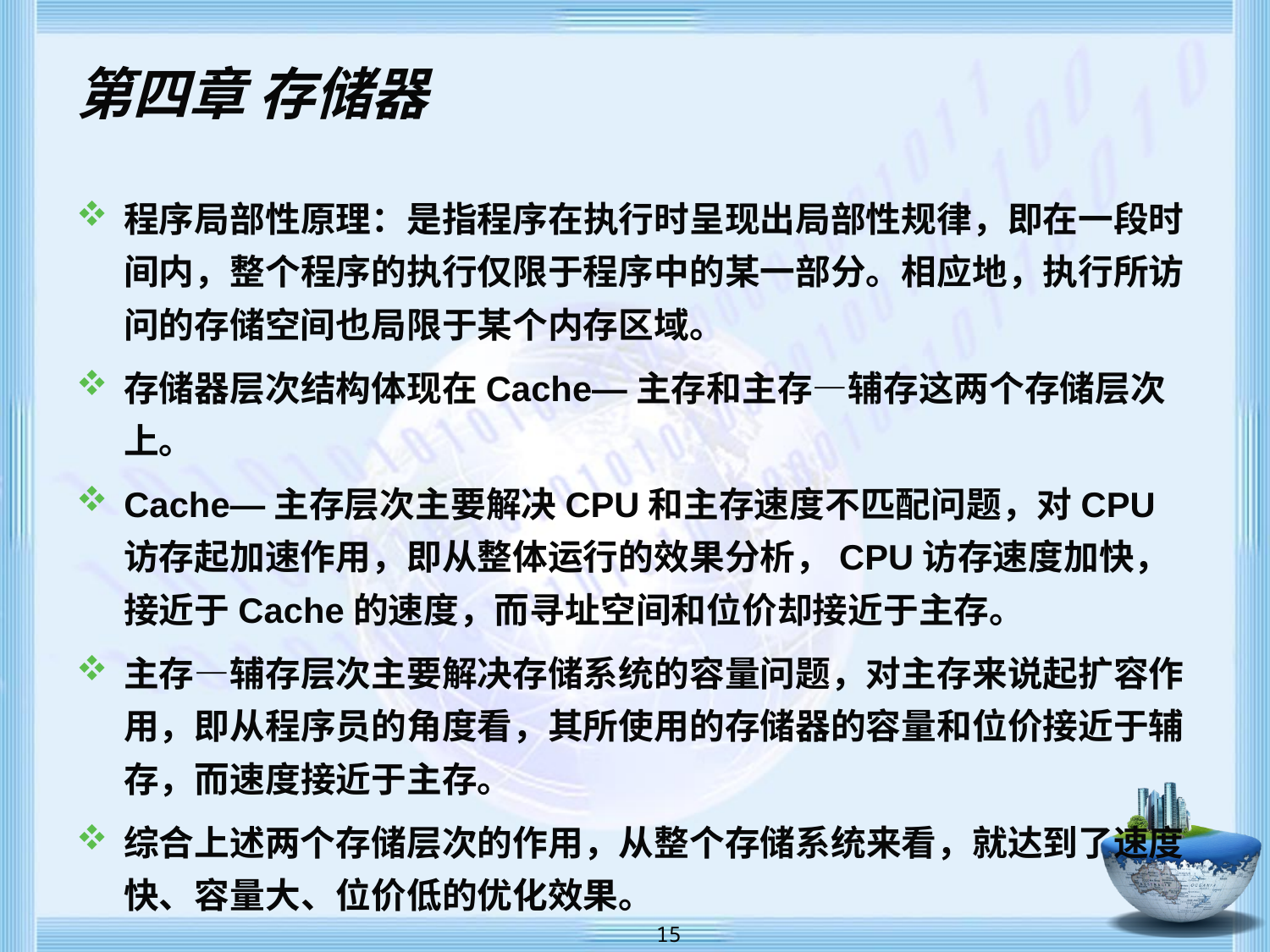

# 第四章 存储器
程序局部性原理：是指程序在执行时呈现出局部性规律，即在一段时间内，整个程序的执行仅限于程序中的某一部分。相应地，执行所访问的存储空间也局限于某个内存区域。
存储器层次结构体现在Cache—主存和主存—辅存这两个存储层次上。
Cache—主存层次主要解决CPU和主存速度不匹配问题，对CPU访存起加速作用，即从整体运行的效果分析，CPU访存速度加快，接近于Cache的速度，而寻址空间和位价却接近于主存。
主存—辅存层次主要解决存储系统的容量问题，对主存来说起扩容作用，即从程序员的角度看，其所使用的存储器的容量和位价接近于辅存，而速度接近于主存。
综合上述两个存储层次的作用，从整个存储系统来看，就达到了速度快、容量大、位价低的优化效果。

    15